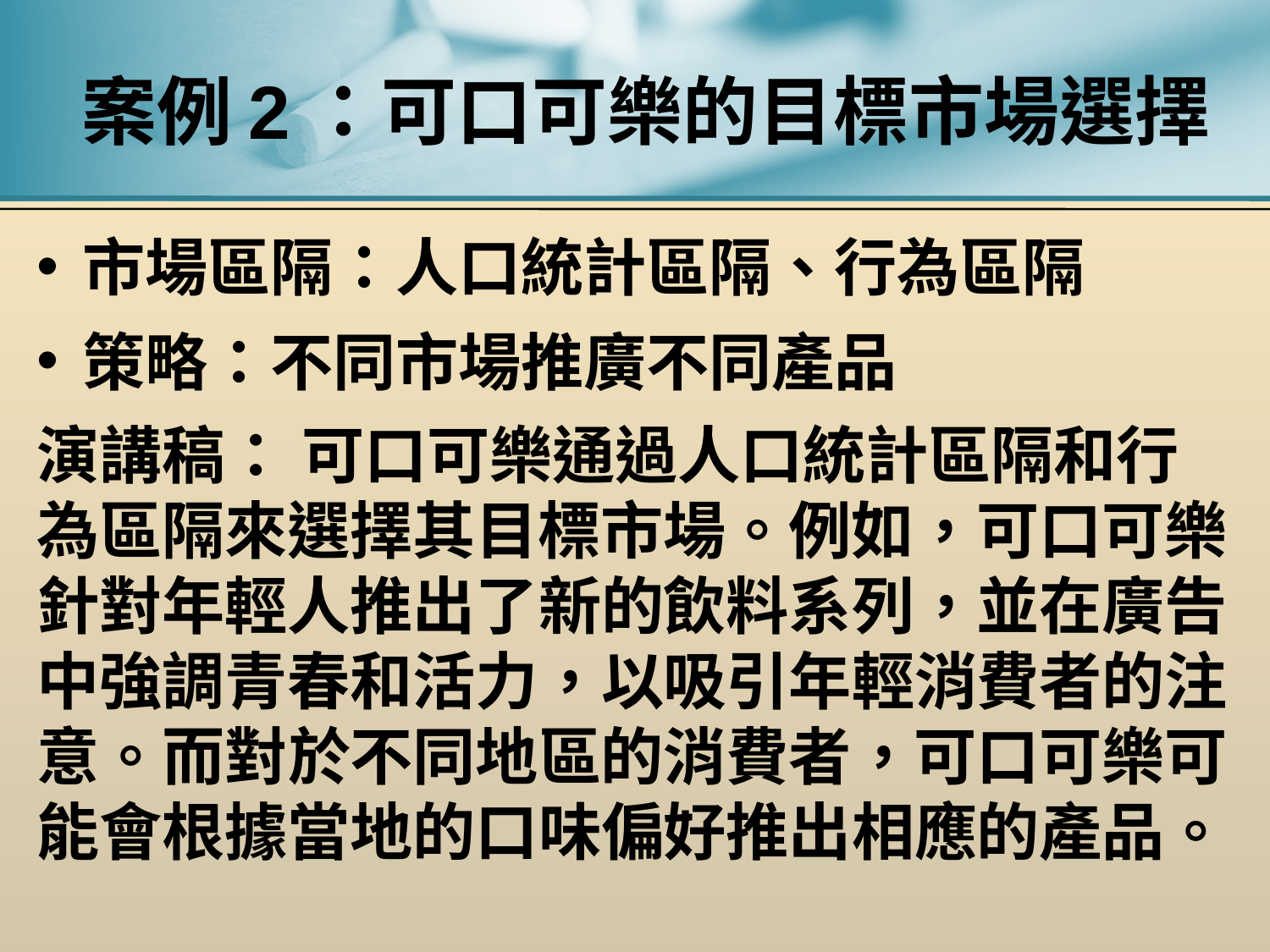

# 案例2：可口可樂的目標市場選擇
市場區隔：人口統計區隔、行為區隔
策略：不同市場推廣不同產品
演講稿： 可口可樂通過人口統計區隔和行為區隔來選擇其目標市場。例如，可口可樂針對年輕人推出了新的飲料系列，並在廣告中強調青春和活力，以吸引年輕消費者的注意。而對於不同地區的消費者，可口可樂可能會根據當地的口味偏好推出相應的產品。